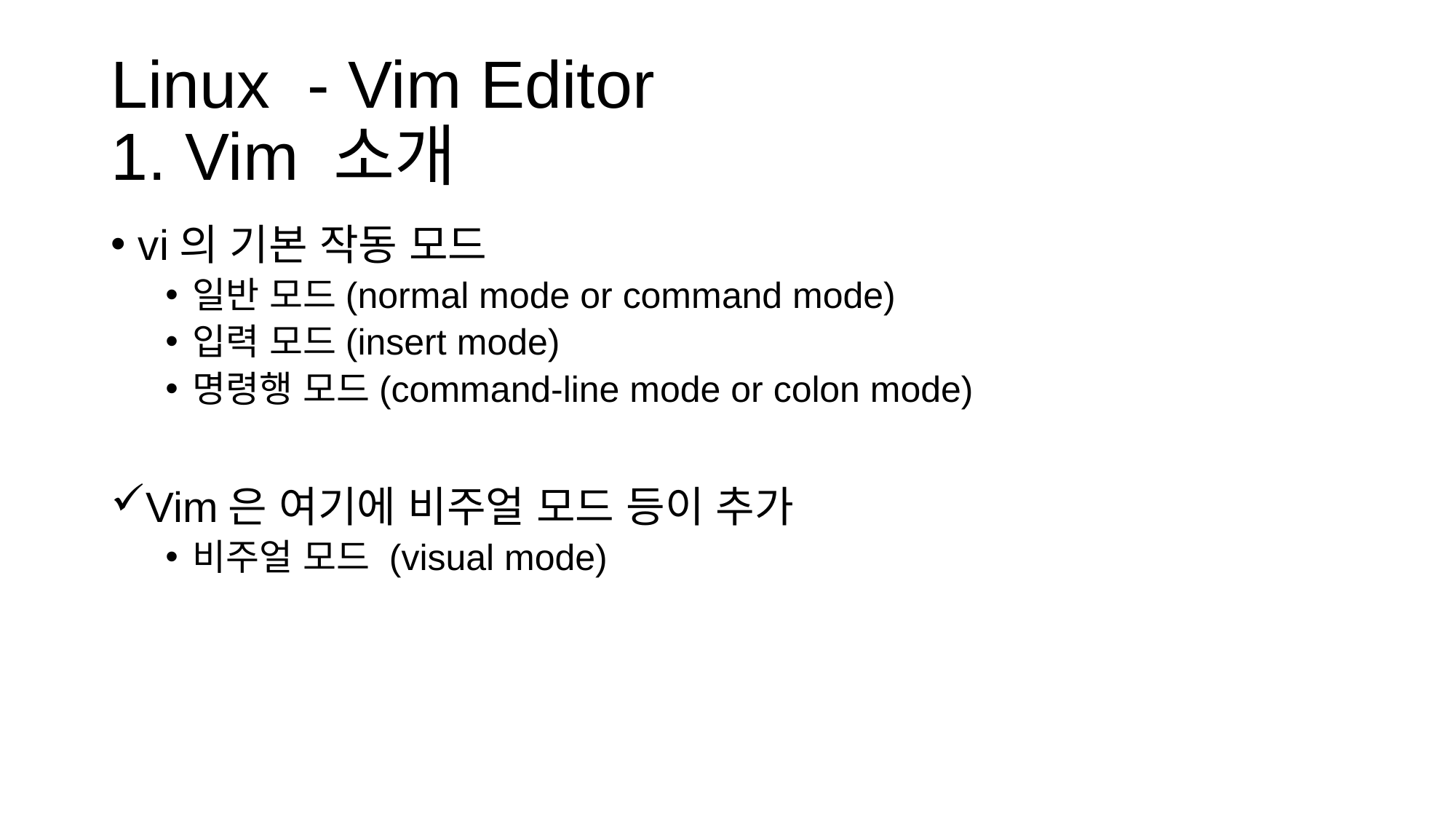

# Linux  - Vim Editor 1. Vim 소개
vi의 기본 작동 모드
일반 모드(normal mode or command mode)
입력 모드(insert mode)
명령행 모드(command-line mode or colon mode)

Vim은 여기에 비주얼 모드 등이 추가
비주얼 모드 (visual mode)